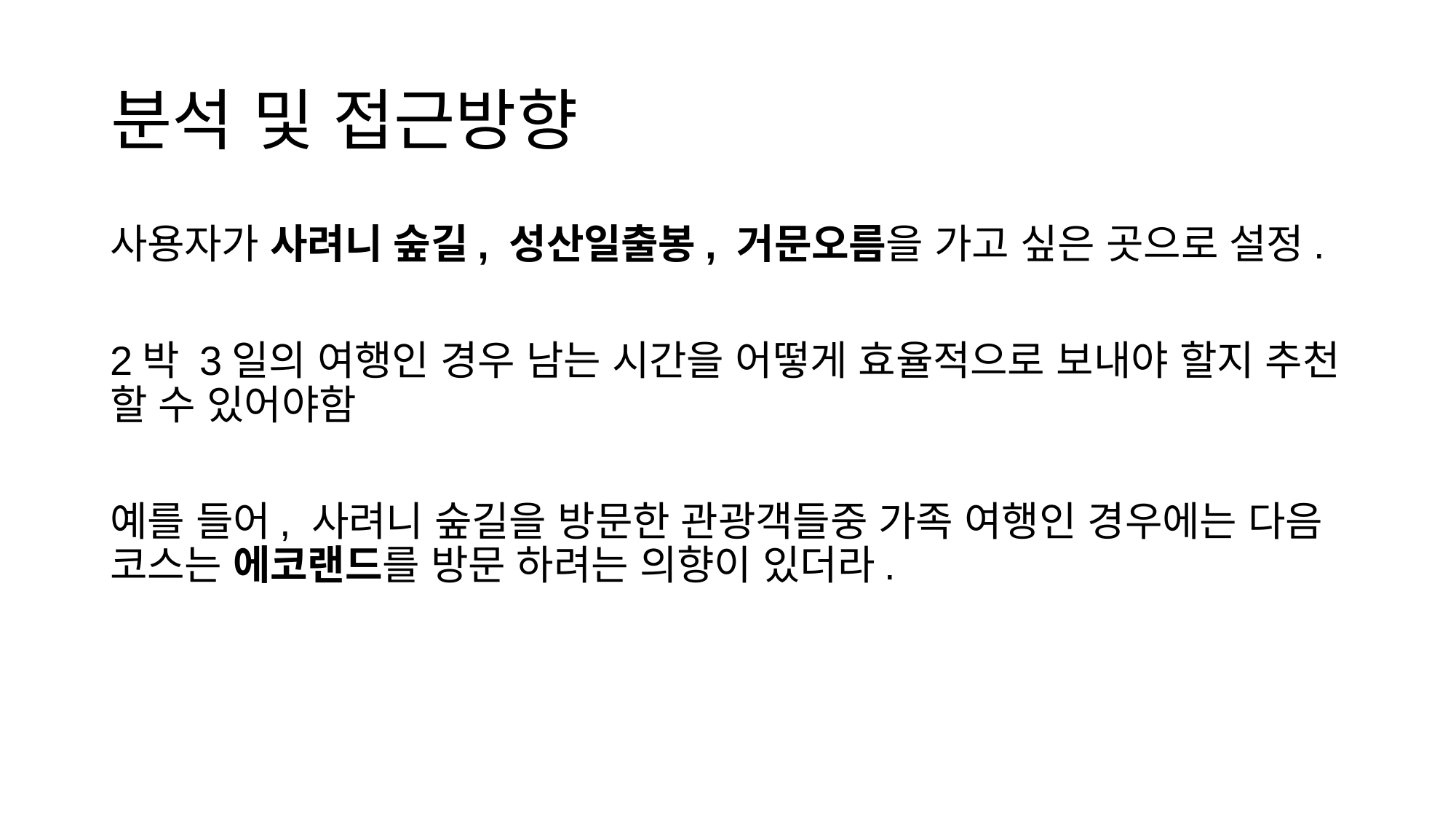

# 분석 및 접근방향
사용자가 사려니 숲길, 성산일출봉, 거문오름을 가고 싶은 곳으로 설정.

2박 3일의 여행인 경우 남는 시간을 어떻게 효율적으로 보내야 할지 추천 할 수 있어야함

예를 들어, 사려니 숲길을 방문한 관광객들중 가족 여행인 경우에는 다음 코스는 에코랜드를 방문 하려는 의향이 있더라.